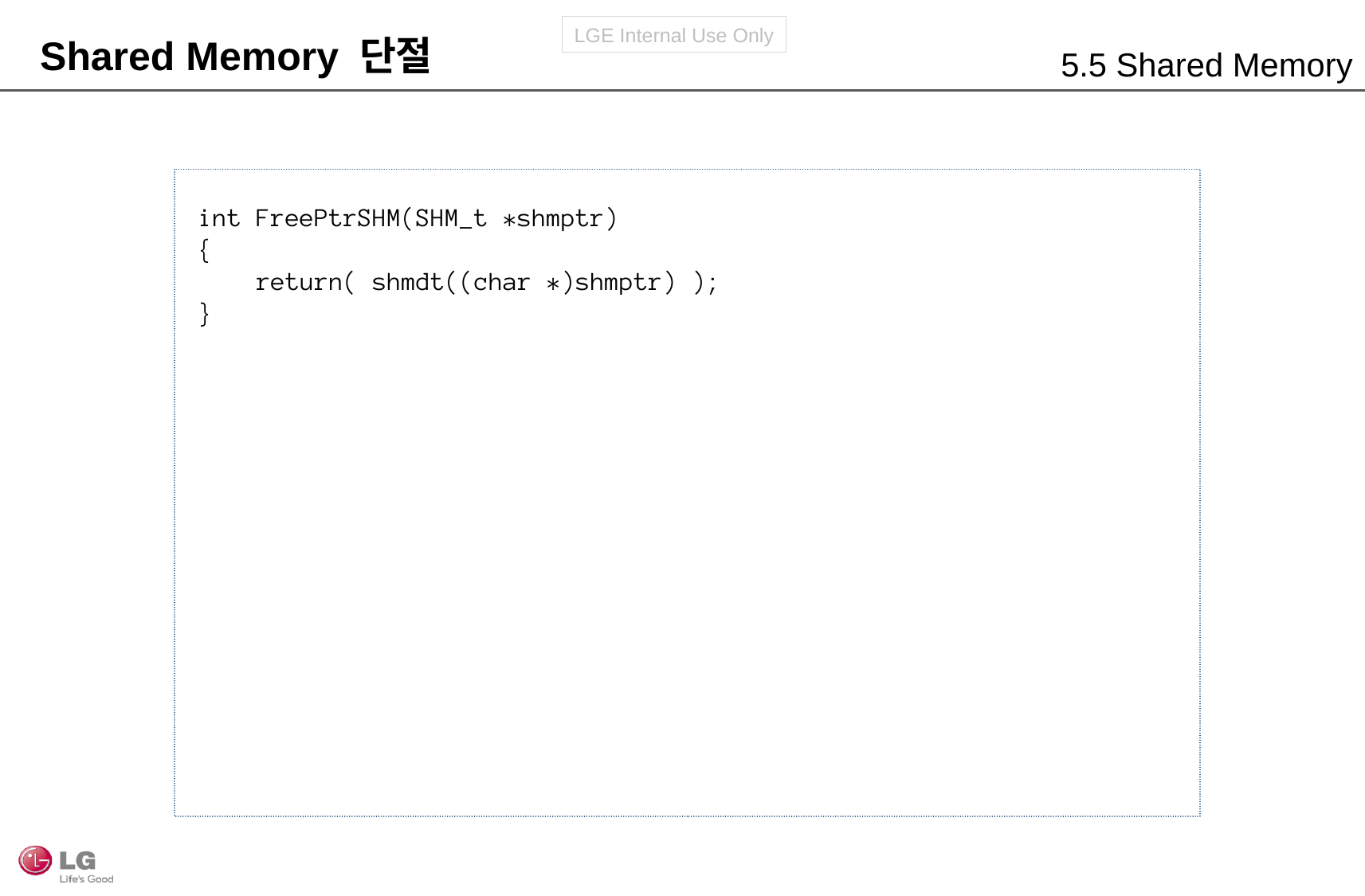

Shared Memory 단절
5.5 Shared Memory

int FreePtrSHM(SHM_t *shmptr)
{
    return( shmdt((char *)shmptr) );
}